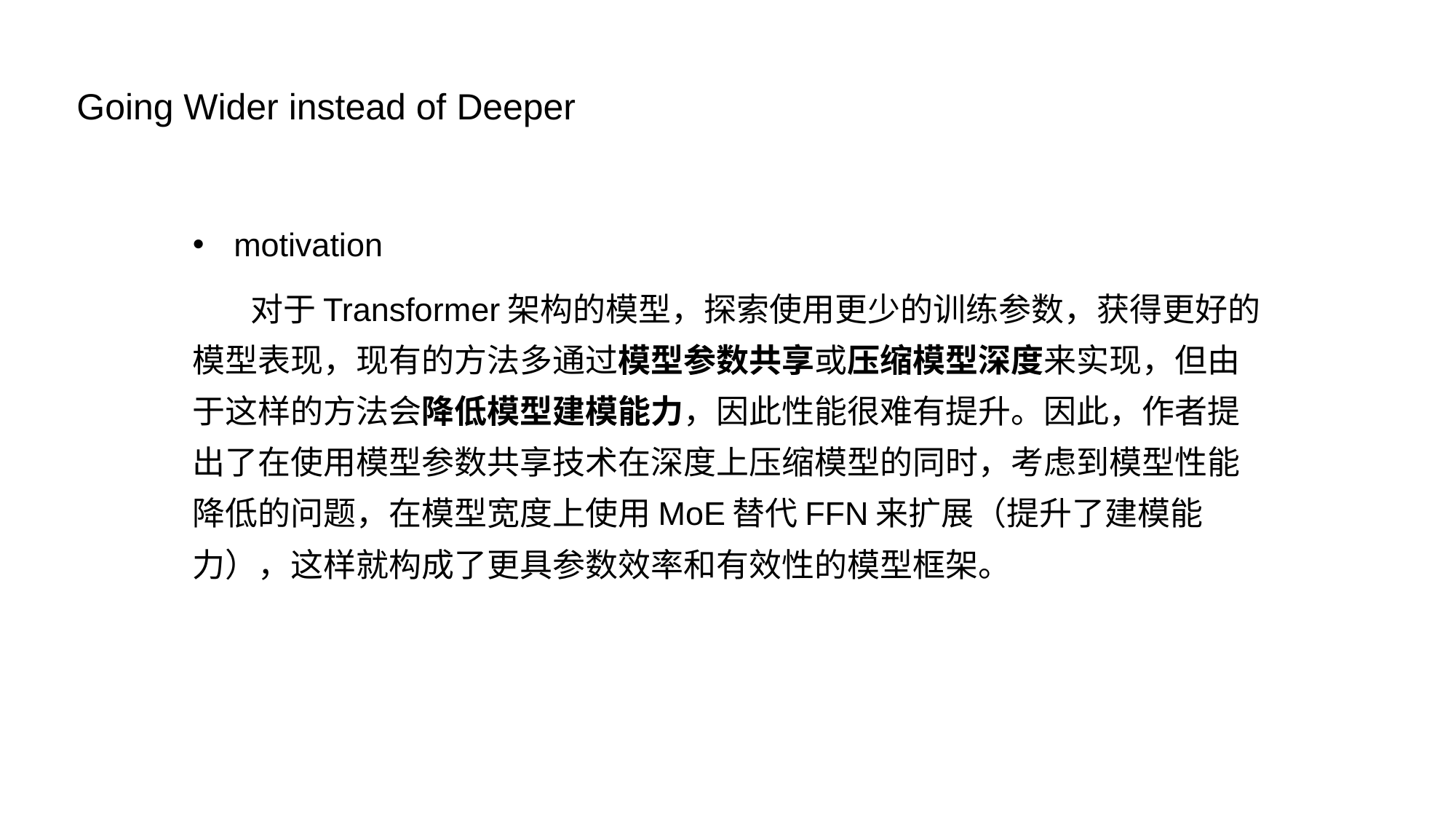

Going Wider instead of Deeper
motivation
       对于Transformer架构的模型，探索使用更少的训练参数，获得更好的模型表现，现有的方法多通过模型参数共享或压缩模型深度来实现，但由于这样的方法会降低模型建模能力，因此性能很难有提升。因此，作者提出了在使用模型参数共享技术在深度上压缩模型的同时，考虑到模型性能降低的问题，在模型宽度上使用MoE替代FFN来扩展（提升了建模能力），这样就构成了更具参数效率和有效性的模型框架。